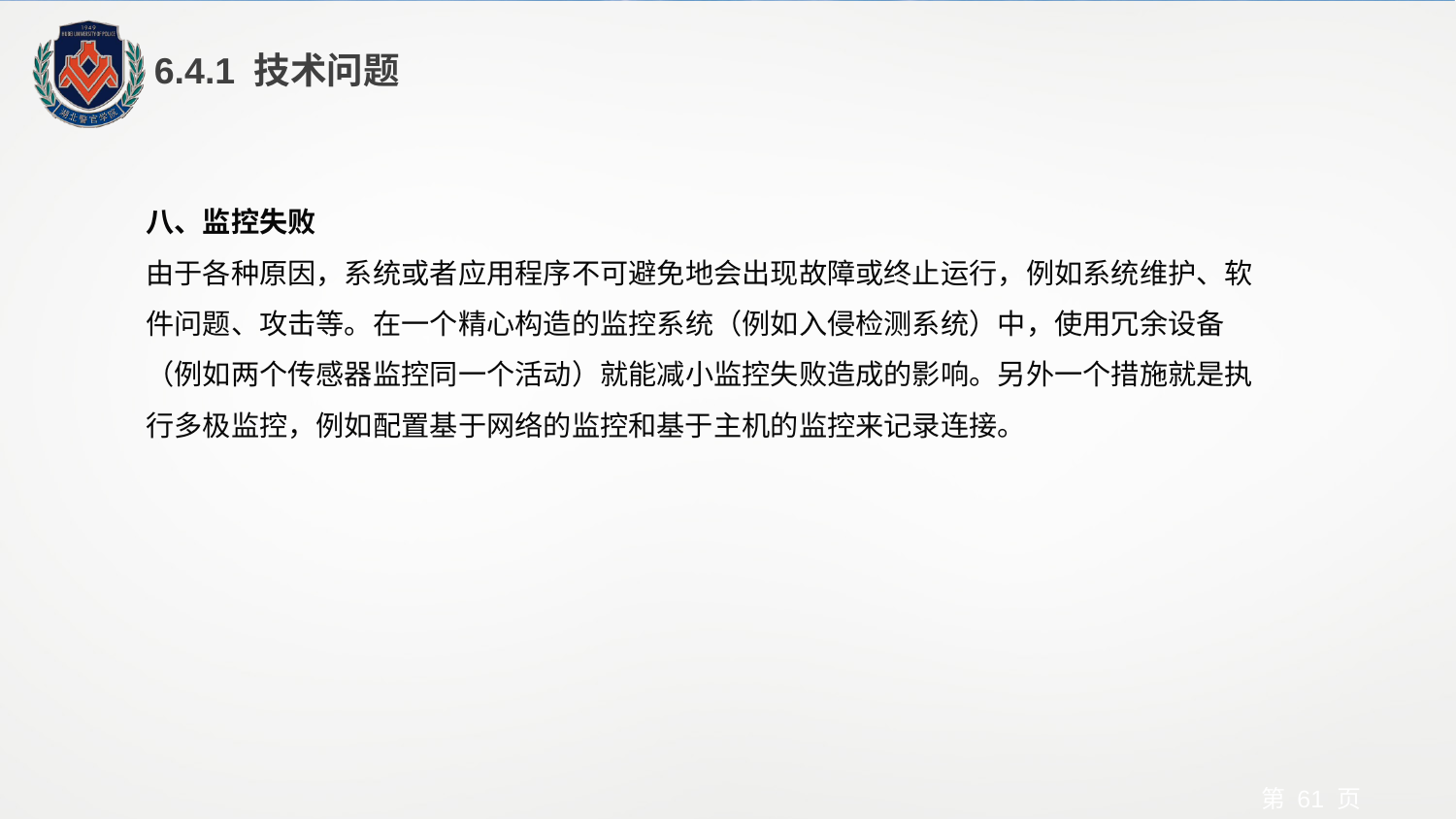

6.4.1 技术问题
八、监控失败
由于各种原因，系统或者应用程序不可避免地会出现故障或终止运行，例如系统维护、软件问题、攻击等。在一个精心构造的监控系统（例如入侵检测系统）中，使用冗余设备（例如两个传感器监控同一个活动）就能减小监控失败造成的影响。另外一个措施就是执行多极监控，例如配置基于网络的监控和基于主机的监控来记录连接。